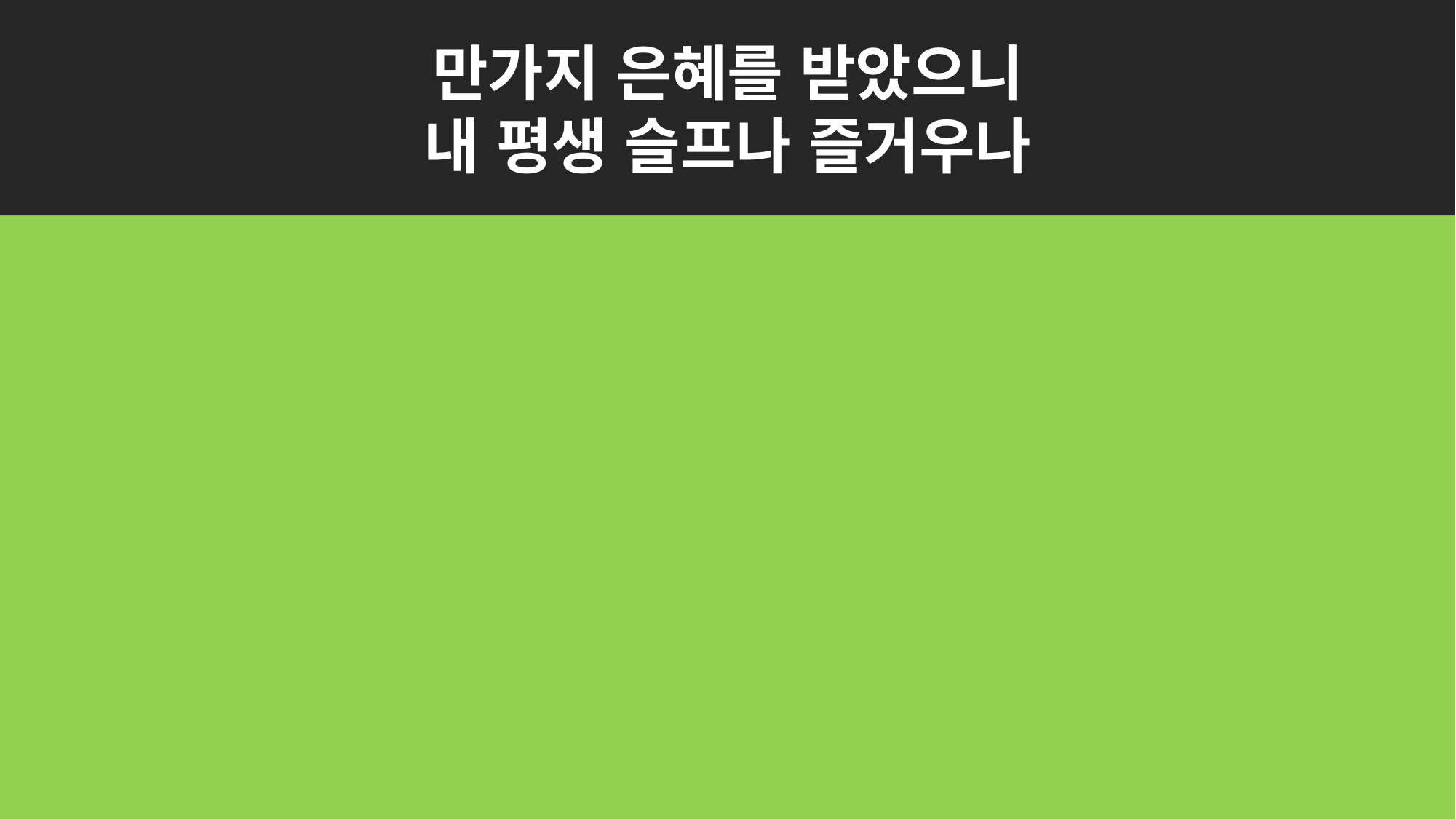

만가지 은혜를 받았으니
내 평생 슬프나 즐거우나